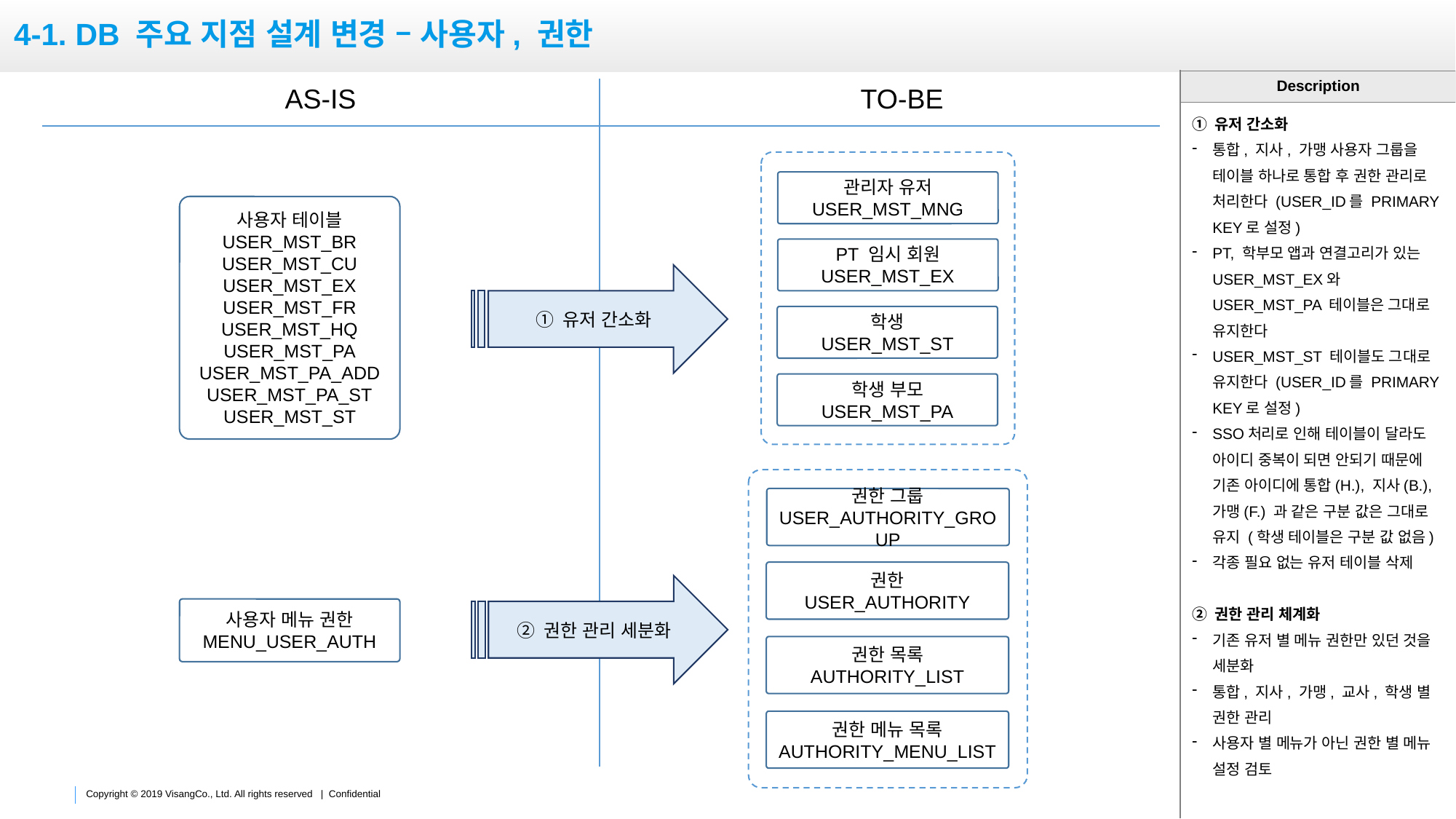

# 4-1. db 주요 지점 설계 변경 – 사용자, 권한
TO-BE
AS-IS
① 유저 간소화
통합, 지사, 가맹 사용자 그룹을 테이블 하나로 통합 후 권한 관리로 처리한다 (USER_ID를 PRIMARY KEY로 설정)
PT, 학부모 앱과 연결고리가 있는 USER_MST_EX와 USER_MST_PA 테이블은 그대로 유지한다
USER_MST_ST 테이블도 그대로 유지한다 (USER_ID를 PRIMARY KEY로 설정)
SSO처리로 인해 테이블이 달라도 아이디 중복이 되면 안되기 때문에 기존 아이디에 통합(H.), 지사(B.), 가맹(F.) 과 같은 구분 값은 그대로 유지 (학생 테이블은 구분 값 없음)
각종 필요 없는 유저 테이블 삭제

② 권한 관리 체계화
기존 유저 별 메뉴 권한만 있던 것을 세분화
통합, 지사, 가맹, 교사, 학생 별 권한 관리
사용자 별 메뉴가 아닌 권한 별 메뉴 설정 검토

관리자 유저
USER_MST_MNG
사용자 테이블
USER_MST_BR
USER_MST_CU
USER_MST_EX
USER_MST_FR
USER_MST_HQ
USER_MST_PA
USER_MST_PA_ADD
USER_MST_PA_ST
USER_MST_ST
PT 임시 회원
USER_MST_EX
① 유저 간소화
학생
USER_MST_ST
학생 부모
USER_MST_PA

권한 그룹
USER_AUTHORITY_GROUP
권한
USER_AUTHORITY
② 권한 관리 세분화
사용자 메뉴 권한
MENU_USER_AUTH
권한 목록
AUTHORITY_LIST
권한 메뉴 목록
AUTHORITY_MENU_LIST